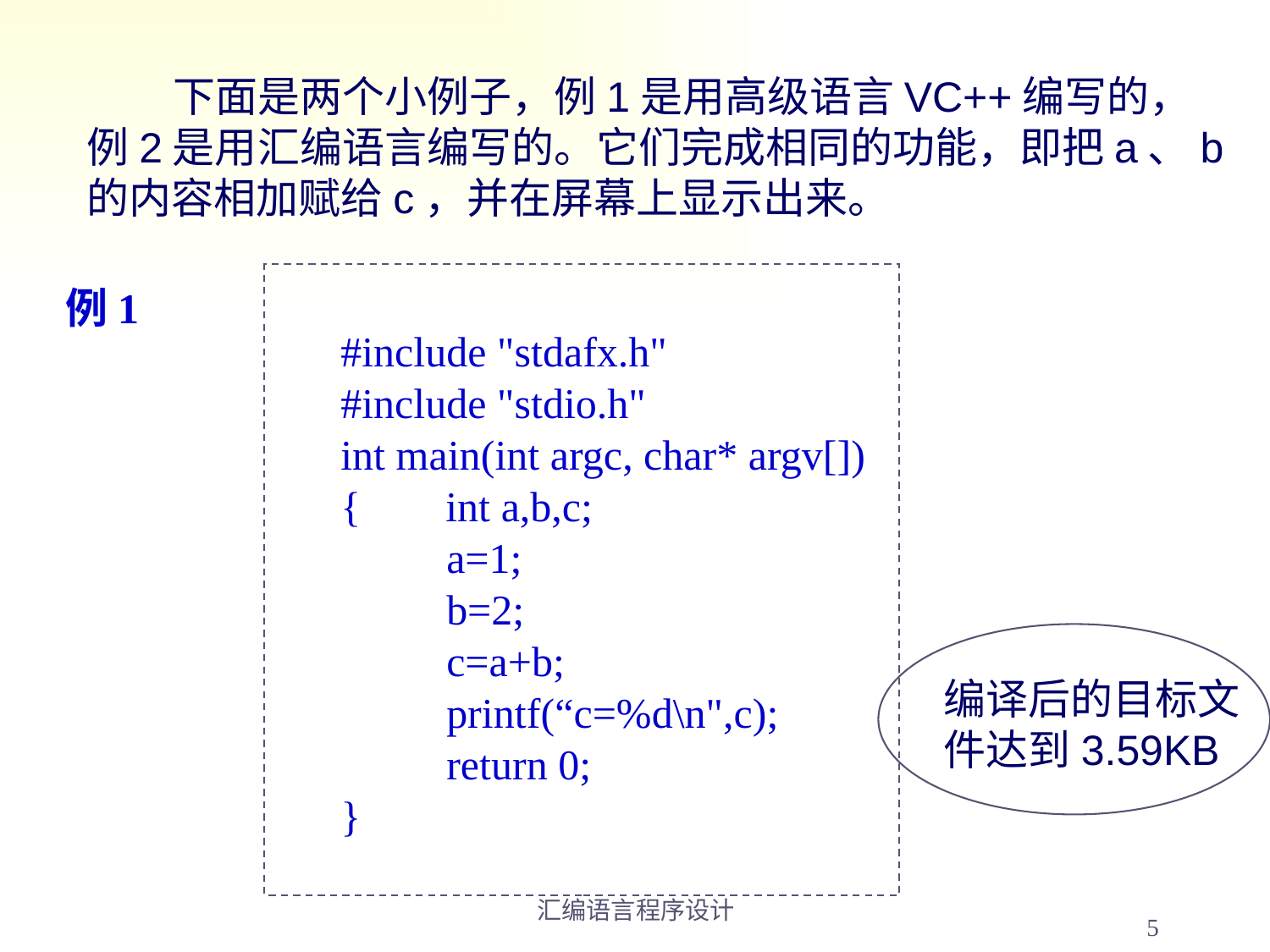

下面是两个小例子，例1是用高级语言VC++编写的，例2是用汇编语言编写的。它们完成相同的功能，即把a、b的内容相加赋给c，并在屏幕上显示出来。

      #include "stdafx.h"
      #include "stdio.h"
      int main(int argc, char* argv[])
      {        int a,b,c;
                a=1;
	    b=2;
	    c=a+b;
	    printf(“c=%d\n",c);
	    return 0;
      }

例1

编译后的目标文件达到3.59KB
5
汇编语言程序设计